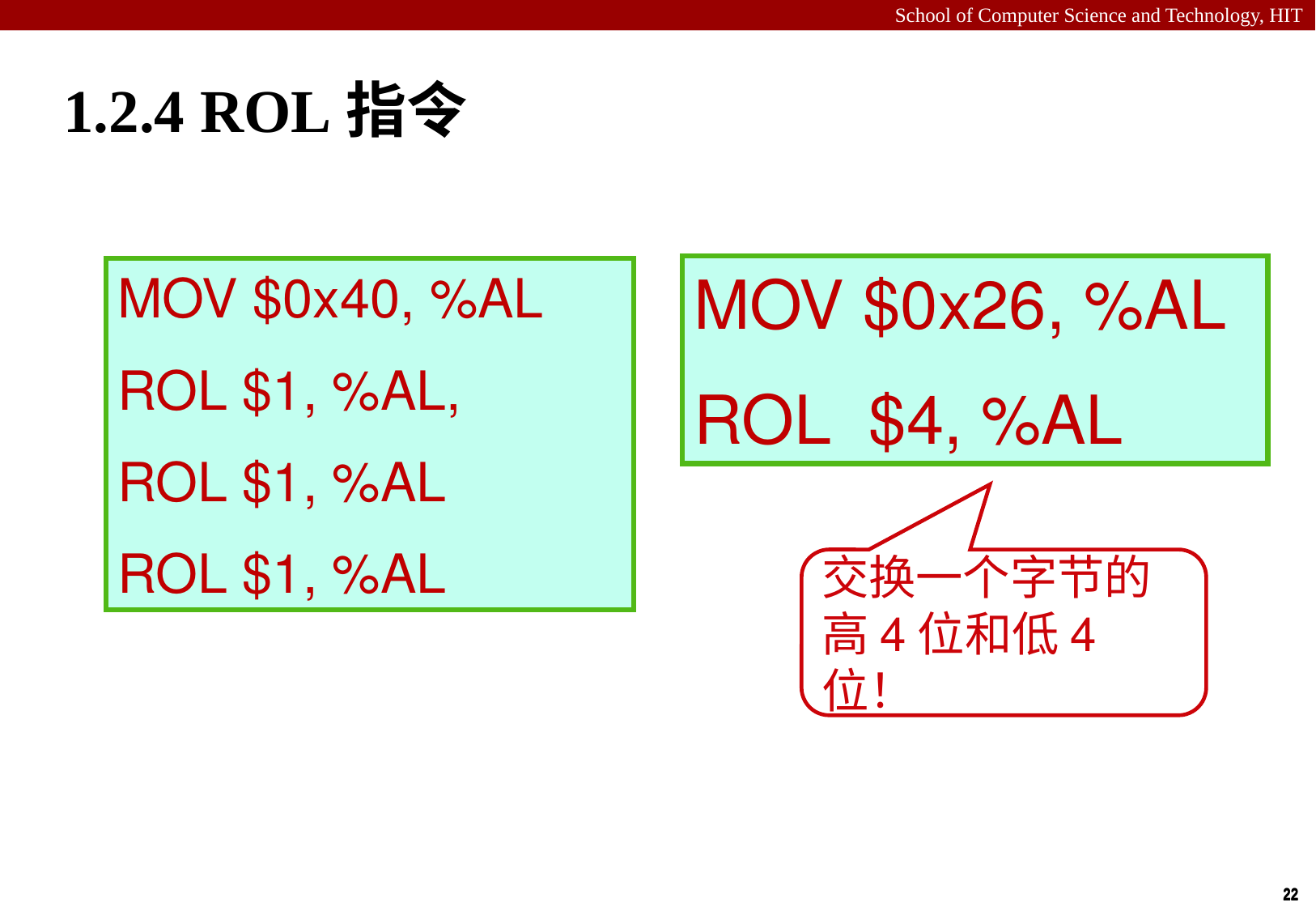

# 1.2.4 ROL指令

MOV $0x26, %AL
ROL  $4, %AL
MOV $0x40, %AL
ROL $1, %AL,
ROL $1, %AL
ROL $1, %AL
交换一个字节的高4位和低4位！